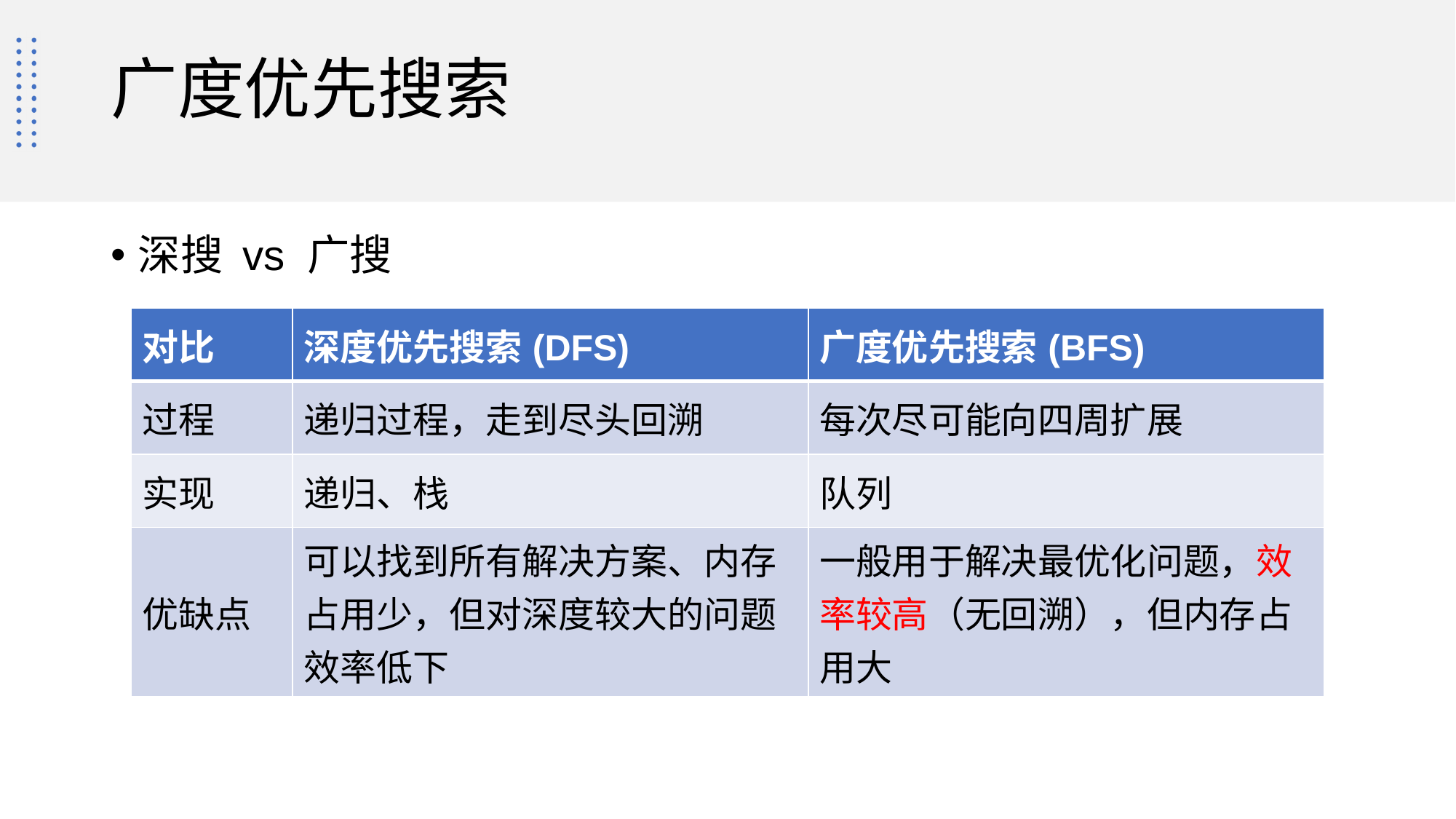

# 广度优先搜索
深搜 vs 广搜
| 对比 | 深度优先搜索(DFS) | 广度优先搜索(BFS) |
| --- | --- | --- |
| 过程 | 递归过程，走到尽头回溯 | 每次尽可能向四周扩展 |
| 实现 | 递归、栈 | 队列 |
| 优缺点 | 可以找到所有解决方案、内存占用少，但对深度较大的问题效率低下 | 一般用于解决最优化问题，效率较高（无回溯），但内存占用大 |